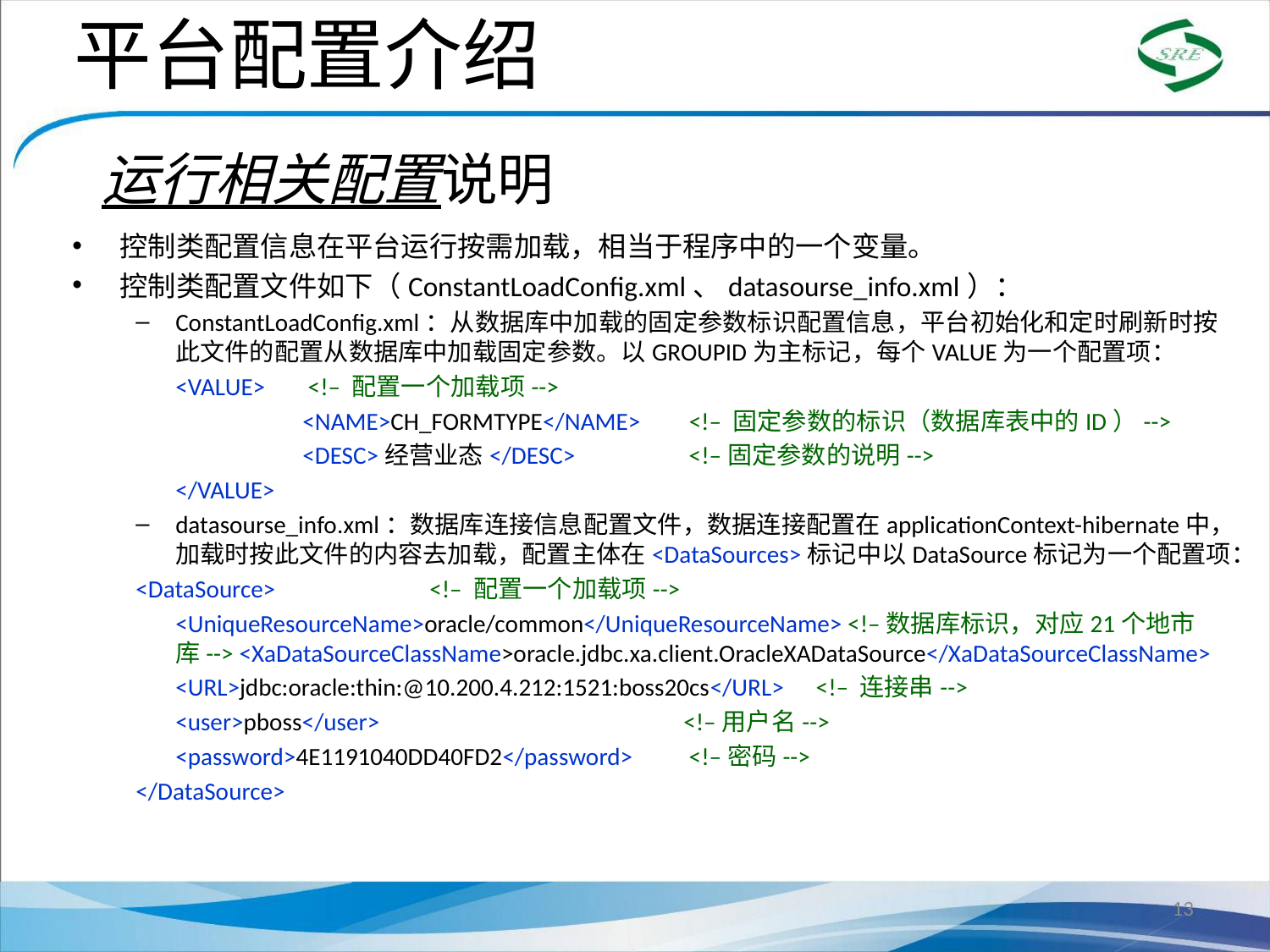

平台配置介绍
运行相关配置说明
控制类配置信息在平台运行按需加载，相当于程序中的一个变量。
控制类配置文件如下（ConstantLoadConfig.xml、datasourse_info.xml）：
ConstantLoadConfig.xml：从数据库中加载的固定参数标识配置信息，平台初始化和定时刷新时按此文件的配置从数据库中加载固定参数。以GROUPID为主标记，每个VALUE为一个配置项：
	<VALUE>	 <!– 配置一个加载项-->
		<NAME>CH_FORMTYPE</NAME>	 <!– 固定参数的标识（数据库表中的ID）-->
		<DESC>经营业态</DESC>	 <!–固定参数的说明-->
	</VALUE>
datasourse_info.xml：数据库连接信息配置文件，数据连接配置在applicationContext-hibernate中，加载时按此文件的内容去加载，配置主体在<DataSources>标记中以DataSource标记为一个配置项：
<DataSource>	 	<!– 配置一个加载项-->
	<UniqueResourceName>oracle/common</UniqueResourceName> <!–数据库标识，对应21个地市库--> <XaDataSourceClassName>oracle.jdbc.xa.client.OracleXADataSource</XaDataSourceClassName>
	<URL>jdbc:oracle:thin:@10.200.4.212:1521:boss20cs</URL>	 <!– 连接串-->
	<user>pboss</user> 			<!–用户名-->
	<password>4E1191040DD40FD2</password>	 <!–密码-->
</DataSource>

13